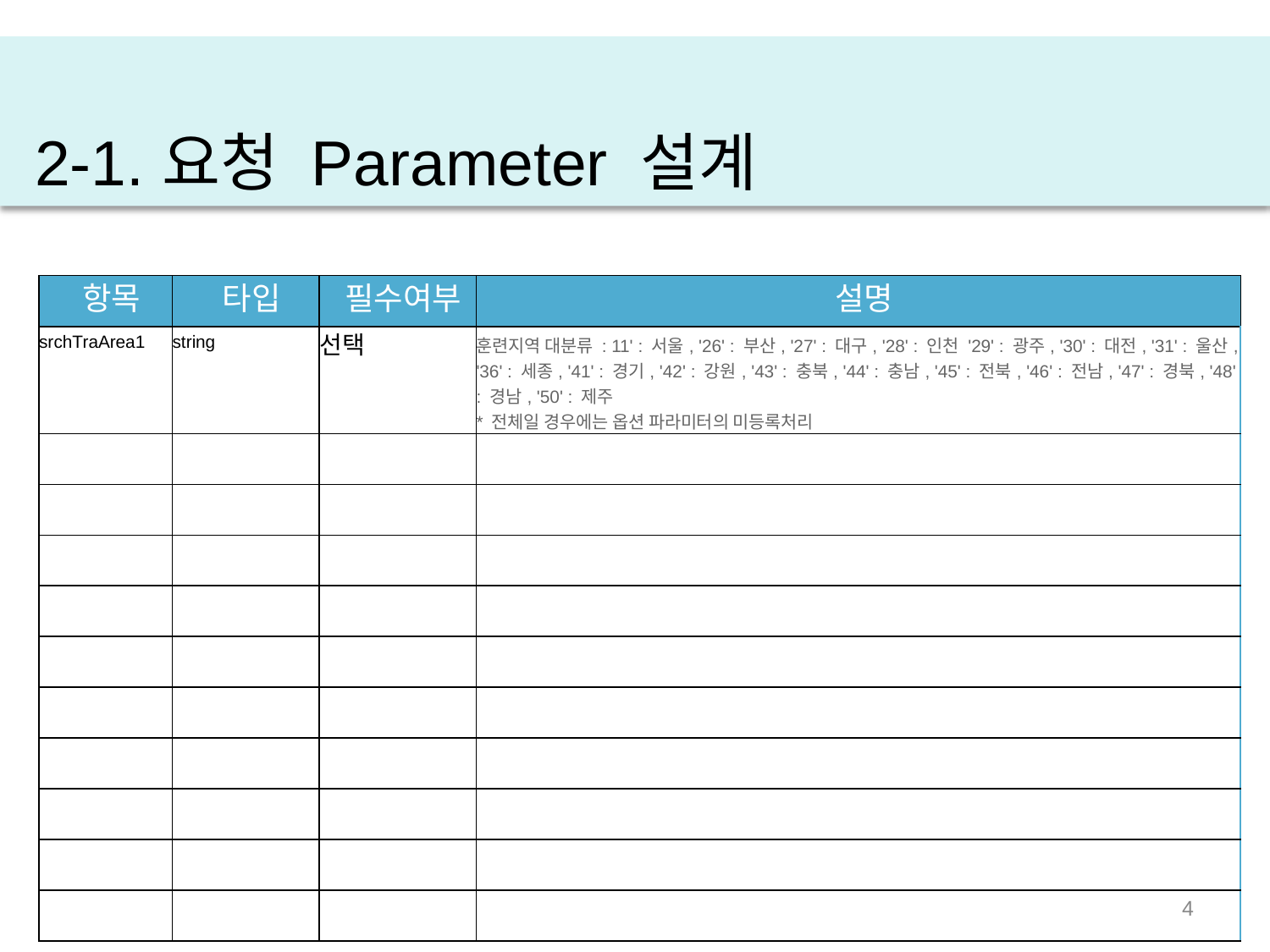

# 2-1.	요청 Parameter 설계
| 항목 | 타입 | 필수여부 | 설명 |
| --- | --- | --- | --- |
| srchTraArea1 | string | 선택 | 훈련지역 대분류 : 11' : 서울, '26' : 부산, '27' : 대구, '28' : 인천 '29' : 광주, '30' : 대전, '31' : 울산, '36' : 세종, '41' : 경기, '42' : 강원, '43' : 충북, '44' : 충남, '45' : 전북, '46' : 전남, '47' : 경북, '48' : 경남, '50' : 제주 \* 전체일 경우에는 옵션 파라미터의 미등록처리 |
|  |  |  |  |
|  |  |  |  |
|  |  |  |  |
|  |  |  |  |
|  |  |  |  |
|  |  |  |  |
|  |  |  |  |
|  |  |  |  |
|  |  |  |  |
|  |  |  |  |
4